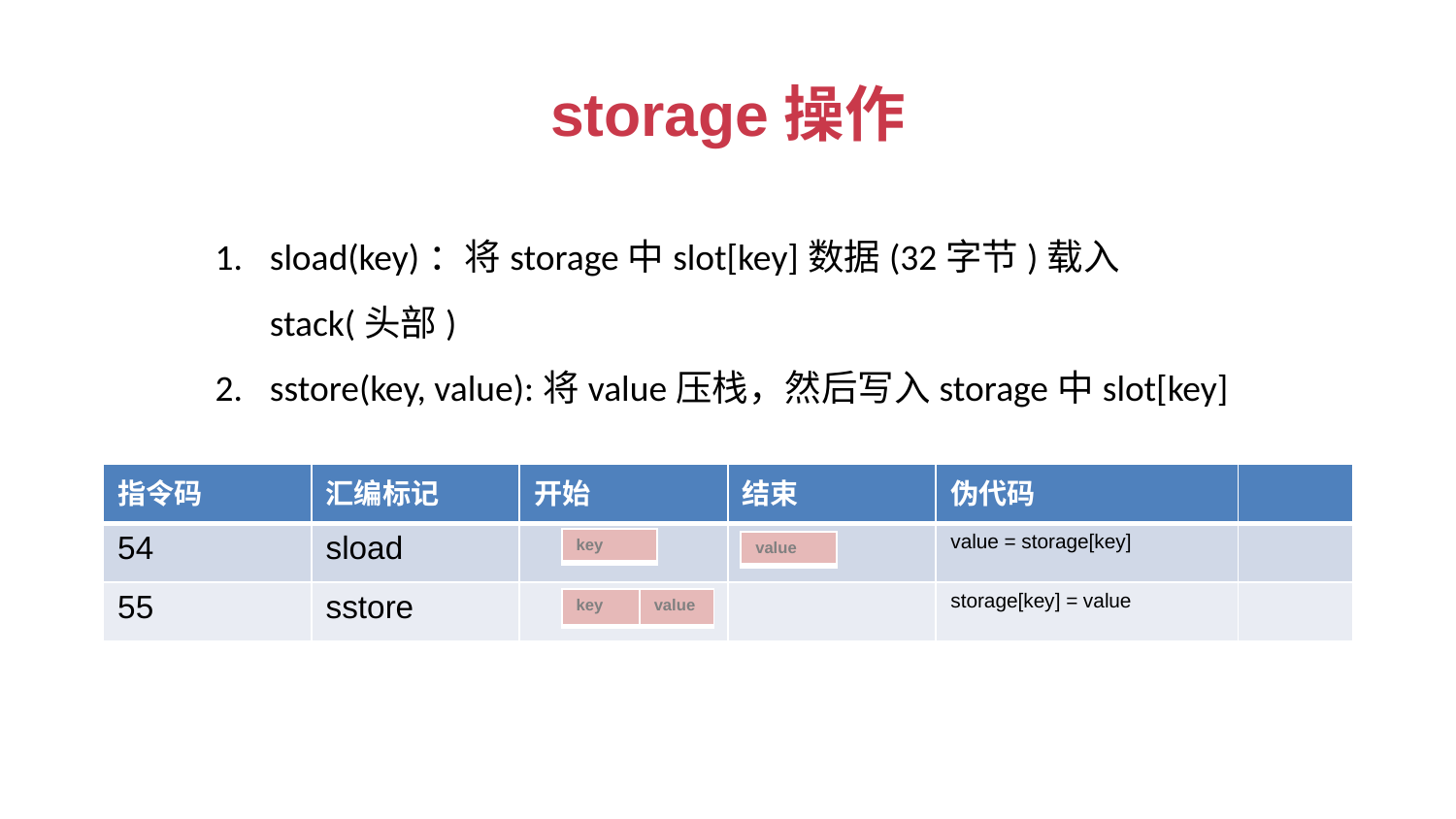

storage操作
sload(key)：将storage中slot[key]数据(32字节)载入stack(头部)
sstore(key, value):将value压栈，然后写入storage中slot[key]
| 指令码 | 汇编标记 | 开始 | 结束 | 伪代码 |  |
| --- | --- | --- | --- | --- | --- |
| 54 | sload |  |  | value = storage[key] |  |
| 55 | sstore |  |  | storage[key] = value |  |
| key |
| --- |
| value |
| --- |
| key | value |
| --- | --- |